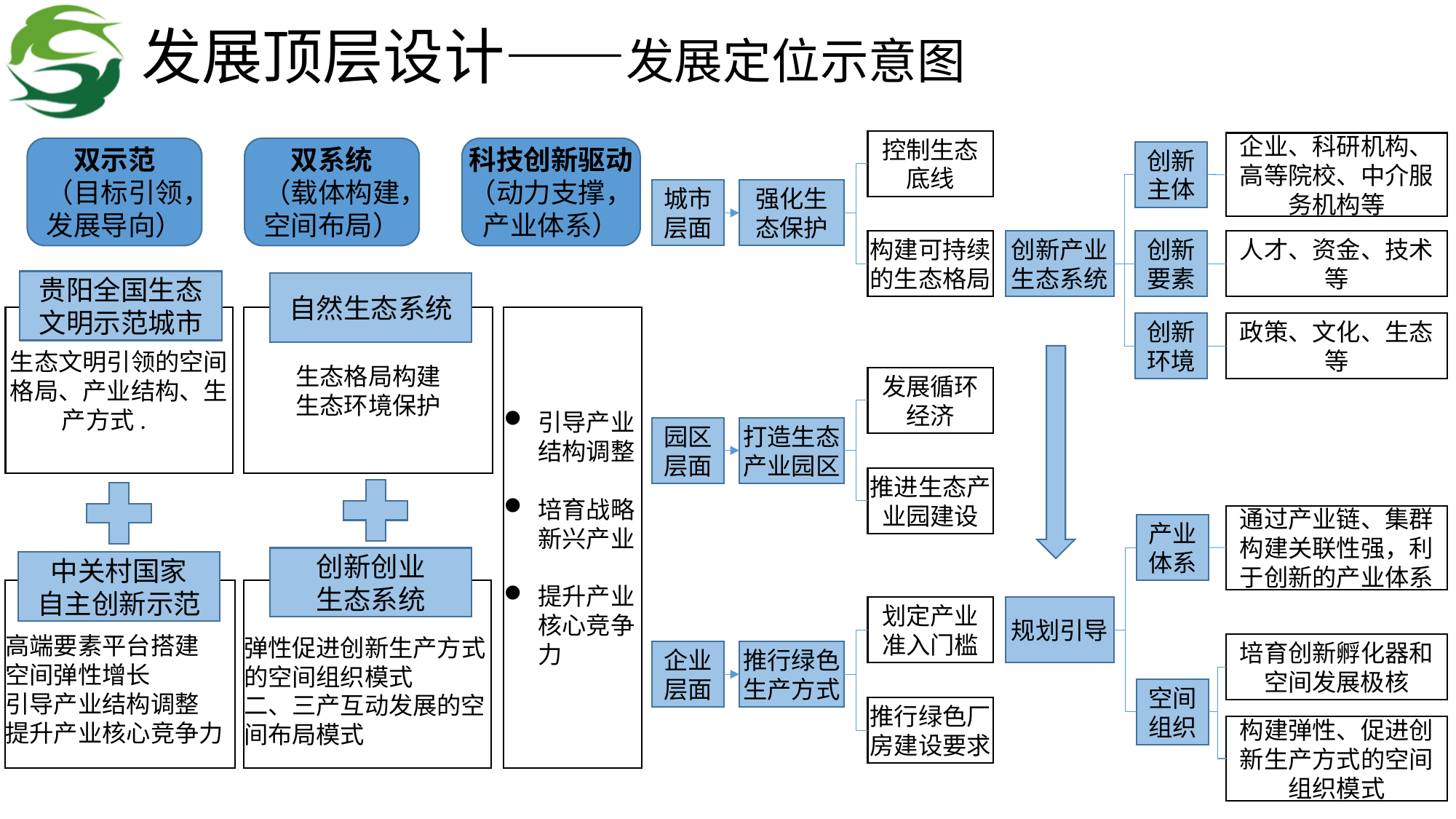

# 发展顶层设计——发展定位示意图
控制生态底线
企业、科研机构、高等院校、中介服务机构等
双示范
（目标引领，发展导向）
双系统
（载体构建，空间布局）
科技创新驱动
（动力支撑，产业体系）
创新主体
城市层面
强化生态保护
构建可持续的生态格局
创新产业生态系统
创新要素
人才、资金、技术等
贵阳全国生态
文明示范城市
自然生态系统
生态文明引领的空间格局、产业结构、生产方式.。
生态格局构建
生态环境保护
引导产业结构调整

培育战略新兴产业

提升产业核心竞争力
创新环境
政策、文化、生态等

发展循环经济
园区层面
打造生态产业园区
推进生态产业园建设

通过产业链、集群构建关联性强，利于创新的产业体系
产业体系
创新创业
生态系统
中关村国家
自主创新示范

高端要素平台搭建
空间弹性增长
引导产业结构调整
提升产业核心竞争力

弹性促进创新生产方式的空间组织模式
二、三产互动发展的空间布局模式
划定产业
准入门槛
规划引导
培育创新孵化器和空间发展极核
企业层面
推行绿色生产方式
空间组织
推行绿色厂房建设要求
构建弹性、促进创新生产方式的空间组织模式